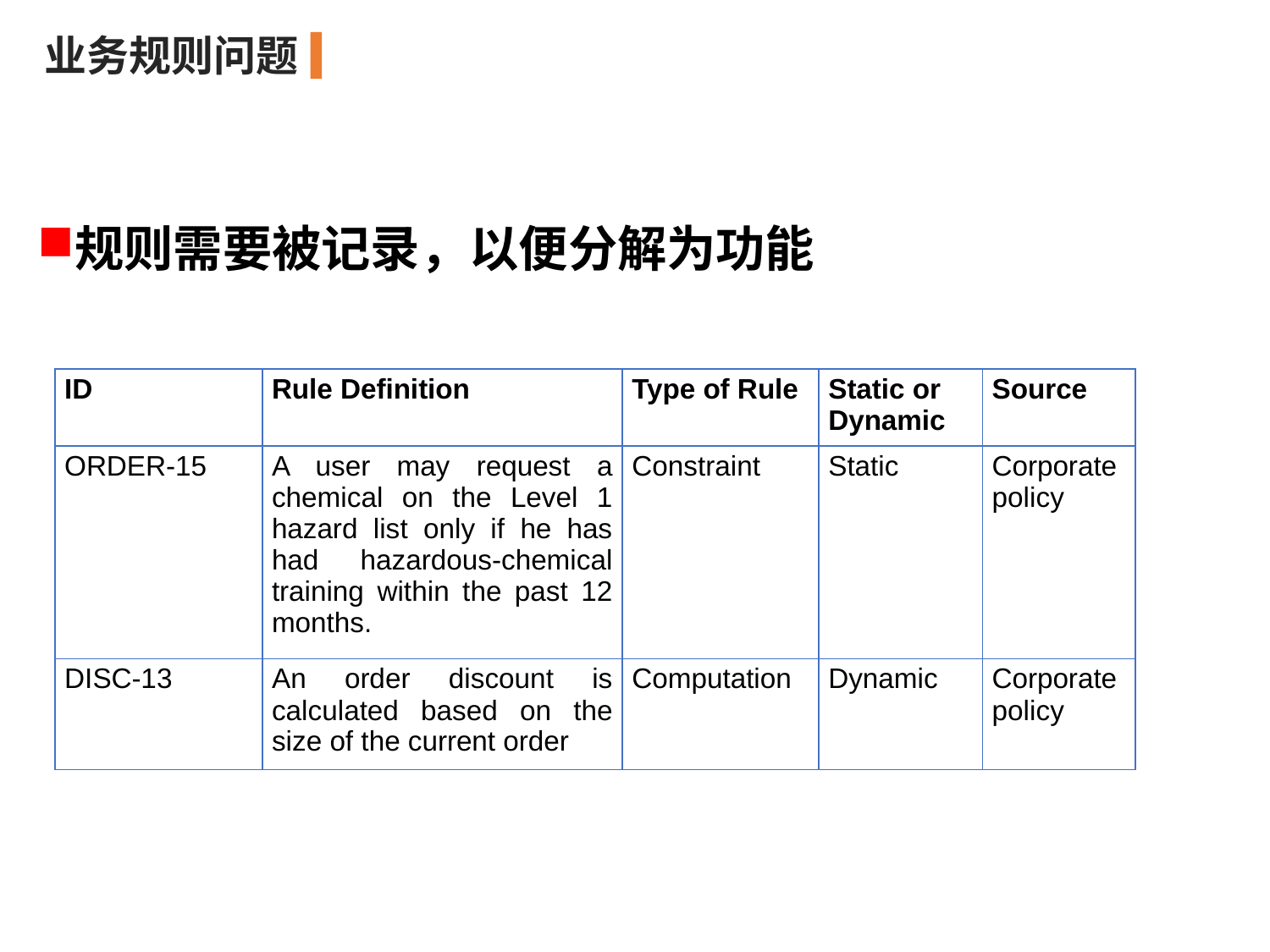

业务规则问题

规则需要被记录，以便分解为功能
| ID | Rule Definition | Type of Rule | Static or Dynamic | Source |
| --- | --- | --- | --- | --- |
| ORDER-15 | A user may request a chemical on the Level 1 hazard list only if he has had hazardous-chemical training within the past 12 months. | Constraint | Static | Corporate policy |
| DISC-13 | An order discount is calculated based on the size of the current order | Computation | Dynamic | Corporate policy |